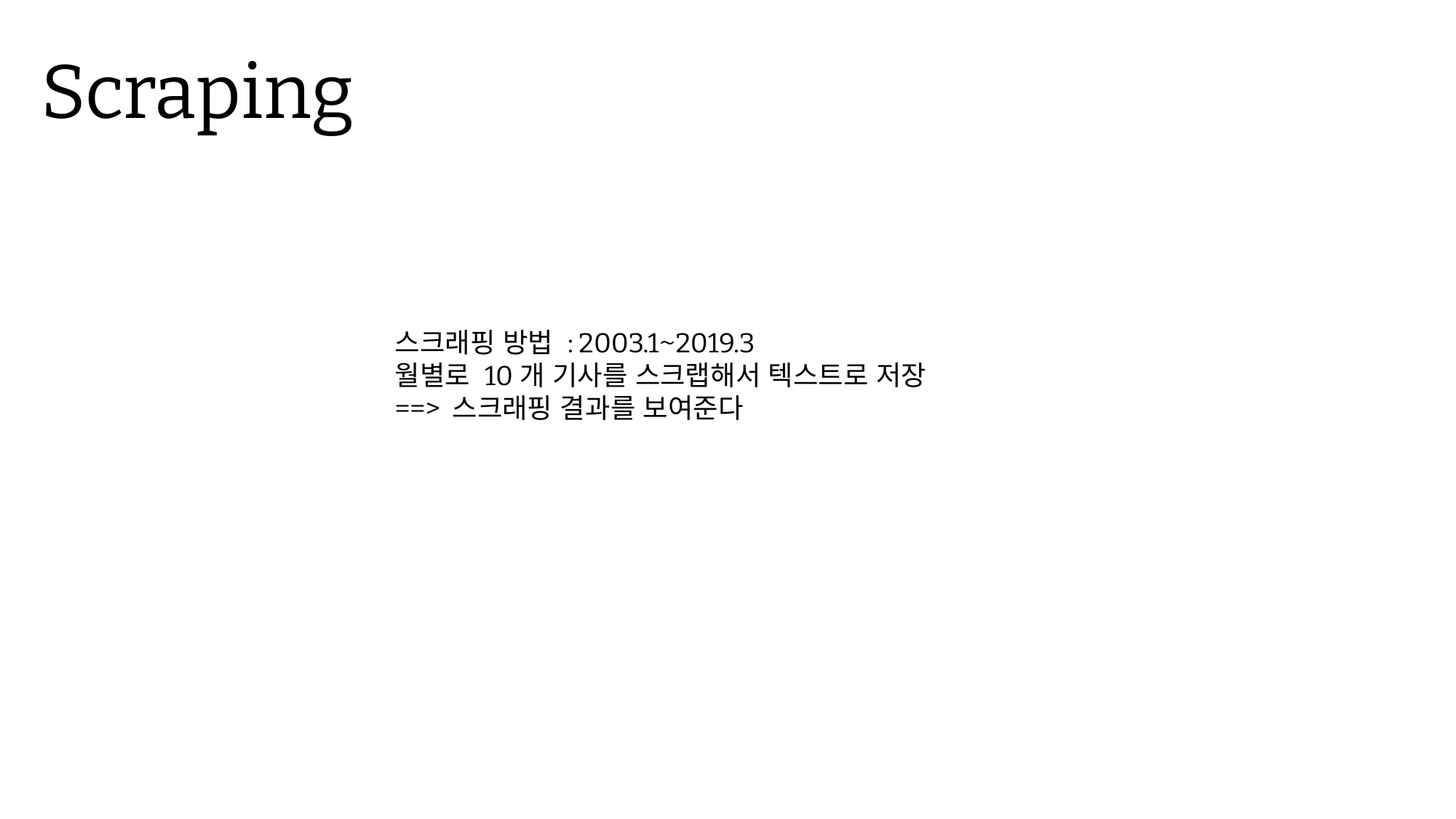

Scraping
스크래핑 방법 : 2003.1~2019.3
월별로 10개 기사를 스크랩해서 텍스트로 저장
==> 스크래핑 결과를 보여준다